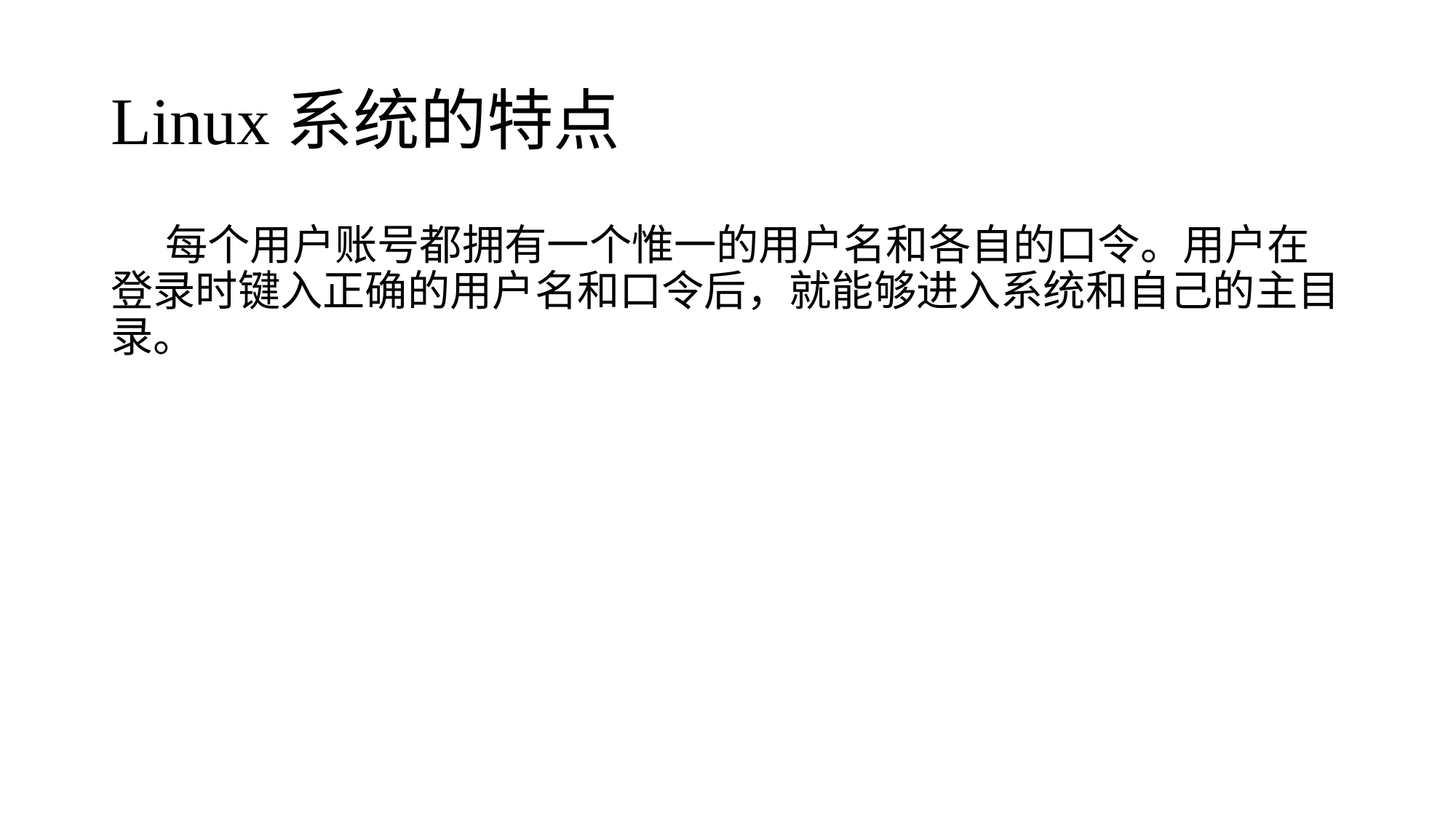

# Linux系统的特点
每个用户账号都拥有一个惟一的用户名和各自的口令。用户在登录时键入正确的用户名和口令后，就能够进入系统和自己的主目录。